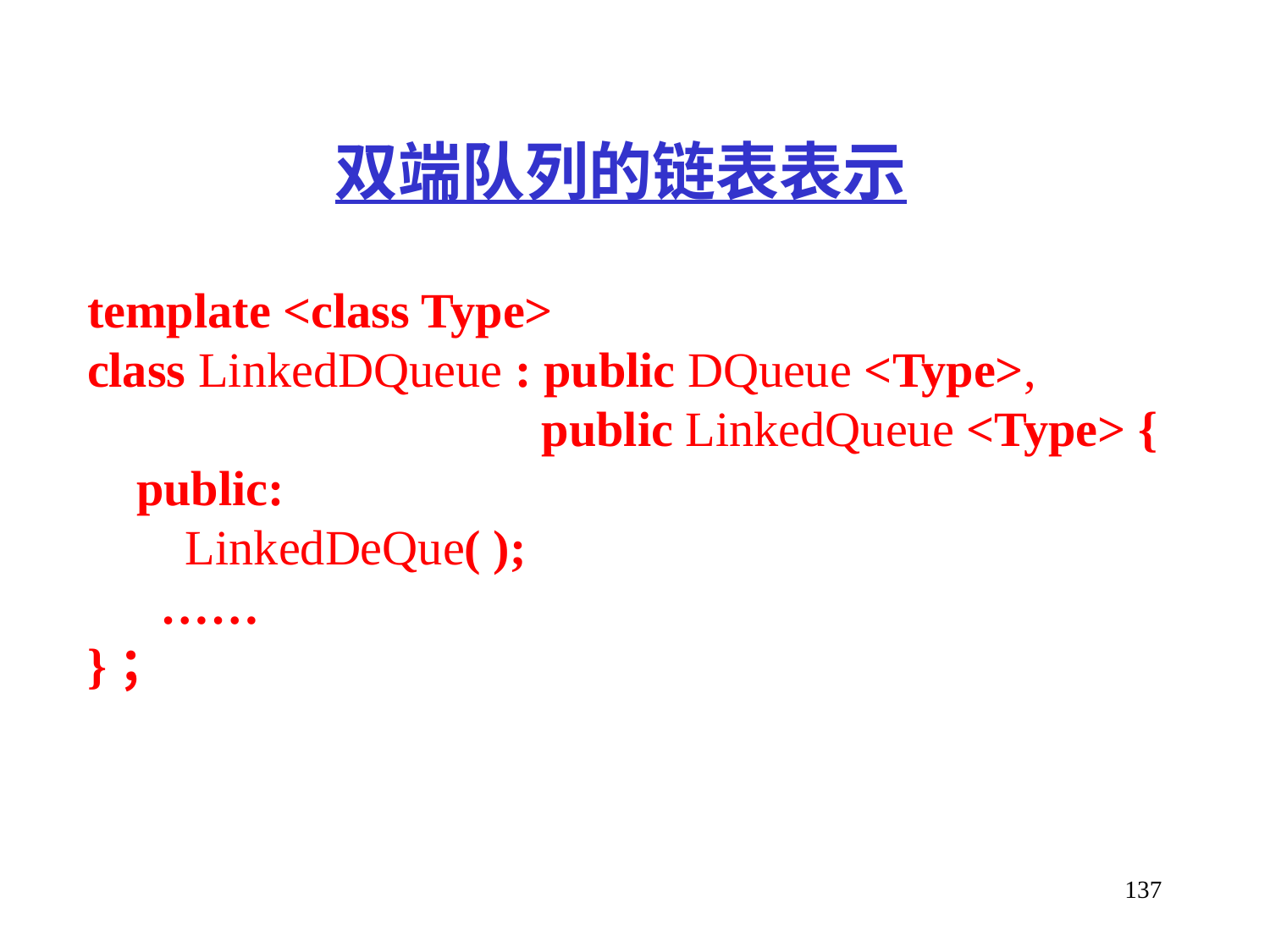

双端队列的链表表示
template <class Type>
class LinkedDQueue : public DQueue <Type>,
                                     public LinkedQueue <Type> {
    public:
        LinkedDeQue( );
      ……
}；
137